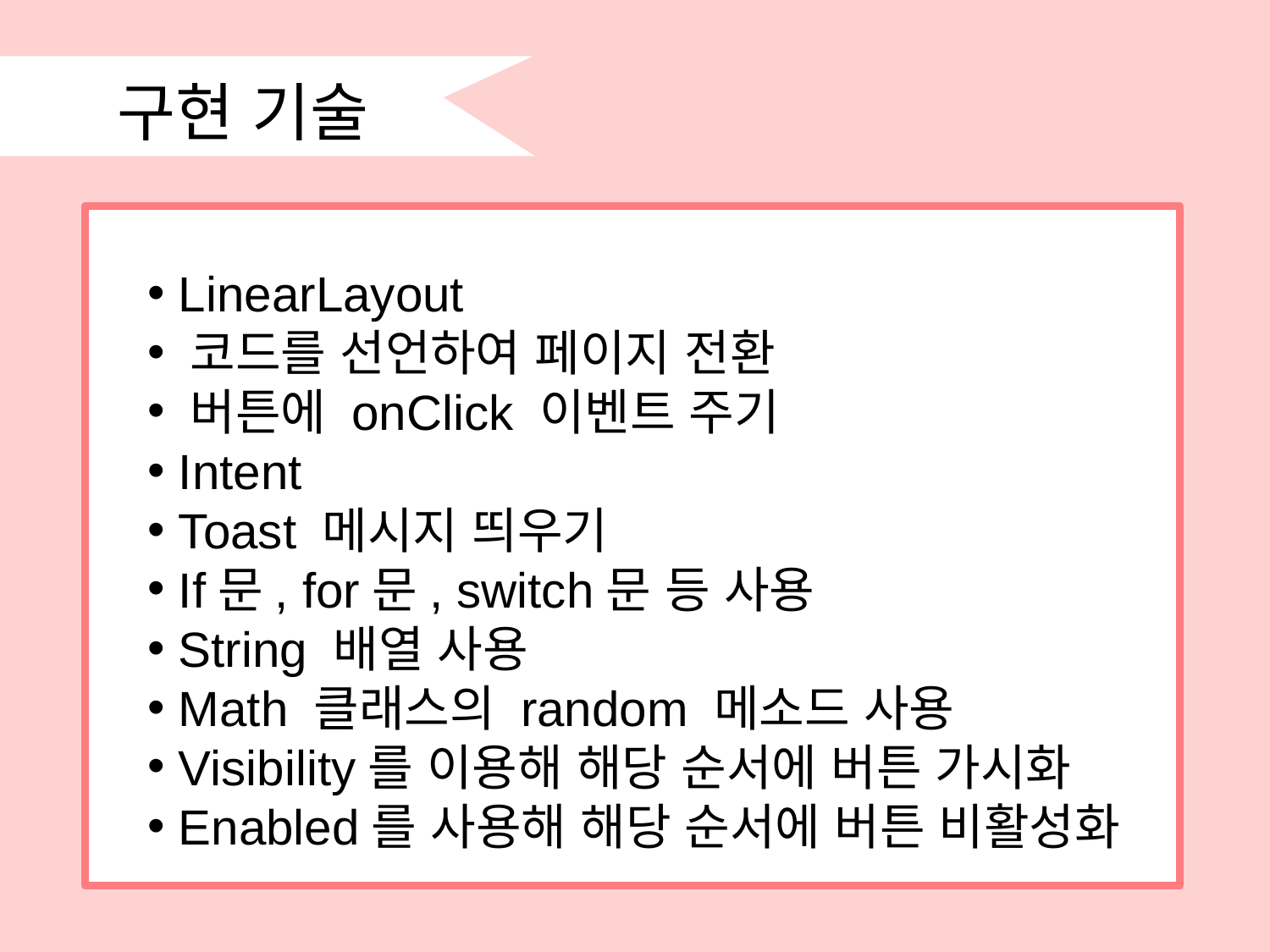

구현 기술

 LinearLayout
 코드를 선언하여 페이지 전환
 버튼에 onClick 이벤트 주기
 Intent
 Toast 메시지 띄우기
 If문, for문, switch문 등 사용
 String 배열 사용
 Math 클래스의 random 메소드 사용
 Visibility를 이용해 해당 순서에 버튼 가시화
 Enabled를 사용해 해당 순서에 버튼 비활성화